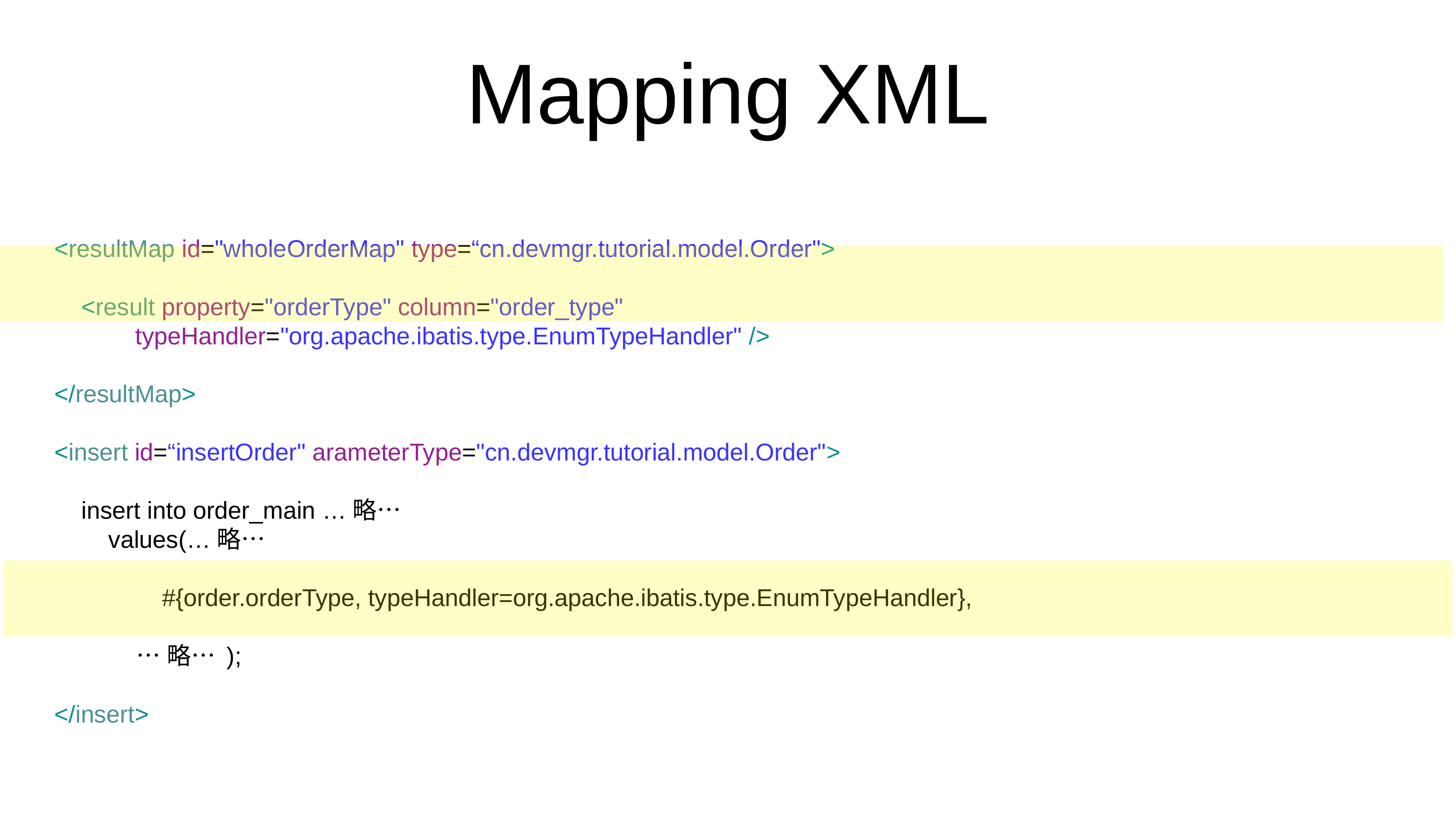

# Mapping XML

    <resultMap id="wholeOrderMap" type=“cn.devmgr.tutorial.model.Order">

        <result property="orderType" column="order_type"
                typeHandler="org.apache.ibatis.type.EnumTypeHandler" />

    </resultMap>

    <insert id=“insertOrder" arameterType="cn.devmgr.tutorial.model.Order">

        insert into order_main …略…
            values(…略…

                    #{order.orderType, typeHandler=org.apache.ibatis.type.EnumTypeHandler},

                    …略… );

    </insert>